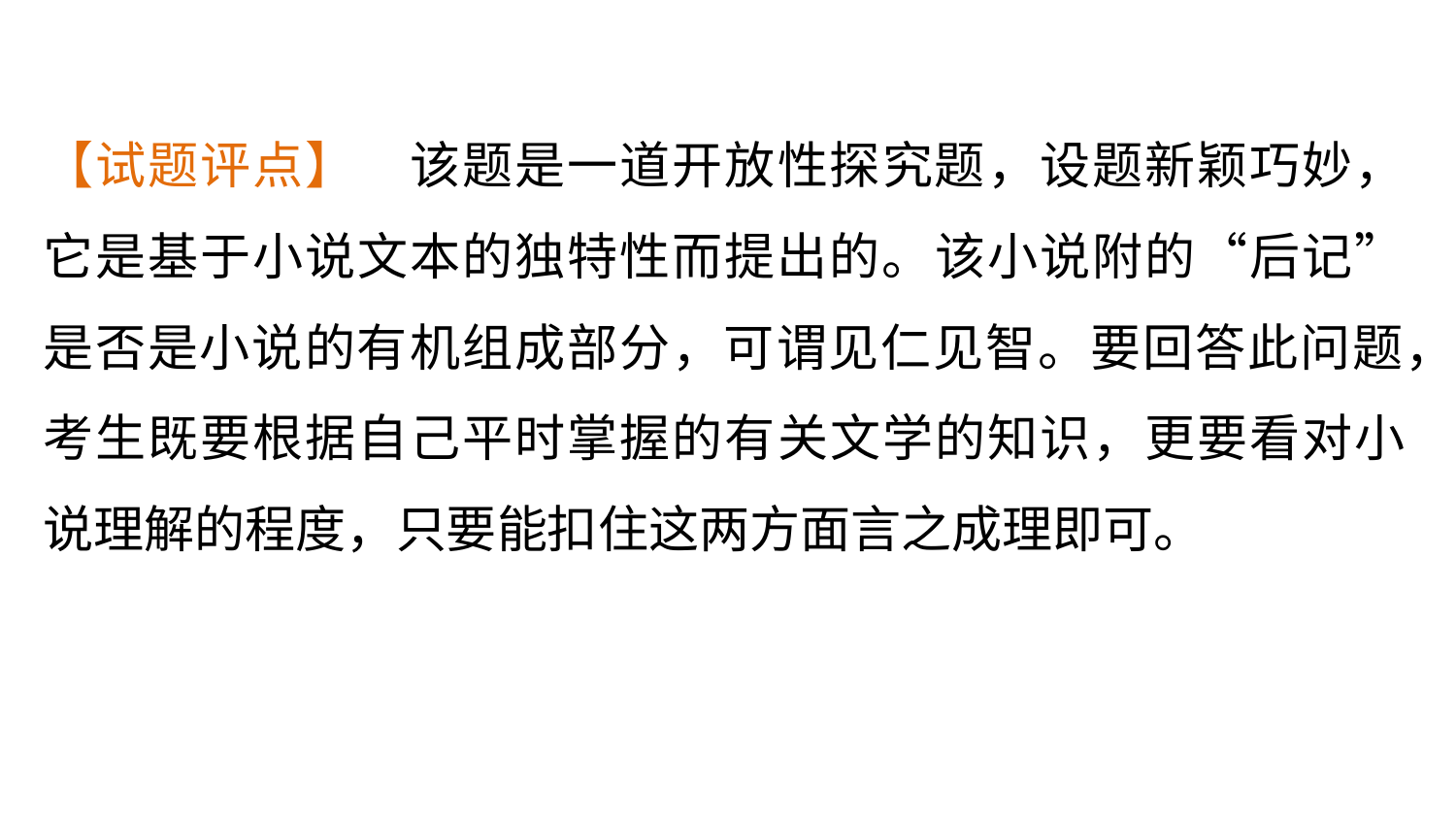

【试题评点】　该题是一道开放性探究题，设题新颖巧妙，它是基于小说文本的独特性而提出的。该小说附的“后记”是否是小说的有机组成部分，可谓见仁见智。要回答此问题，考生既要根据自己平时掌握的有关文学的知识，更要看对小说理解的程度，只要能扣住这两方面言之成理即可。